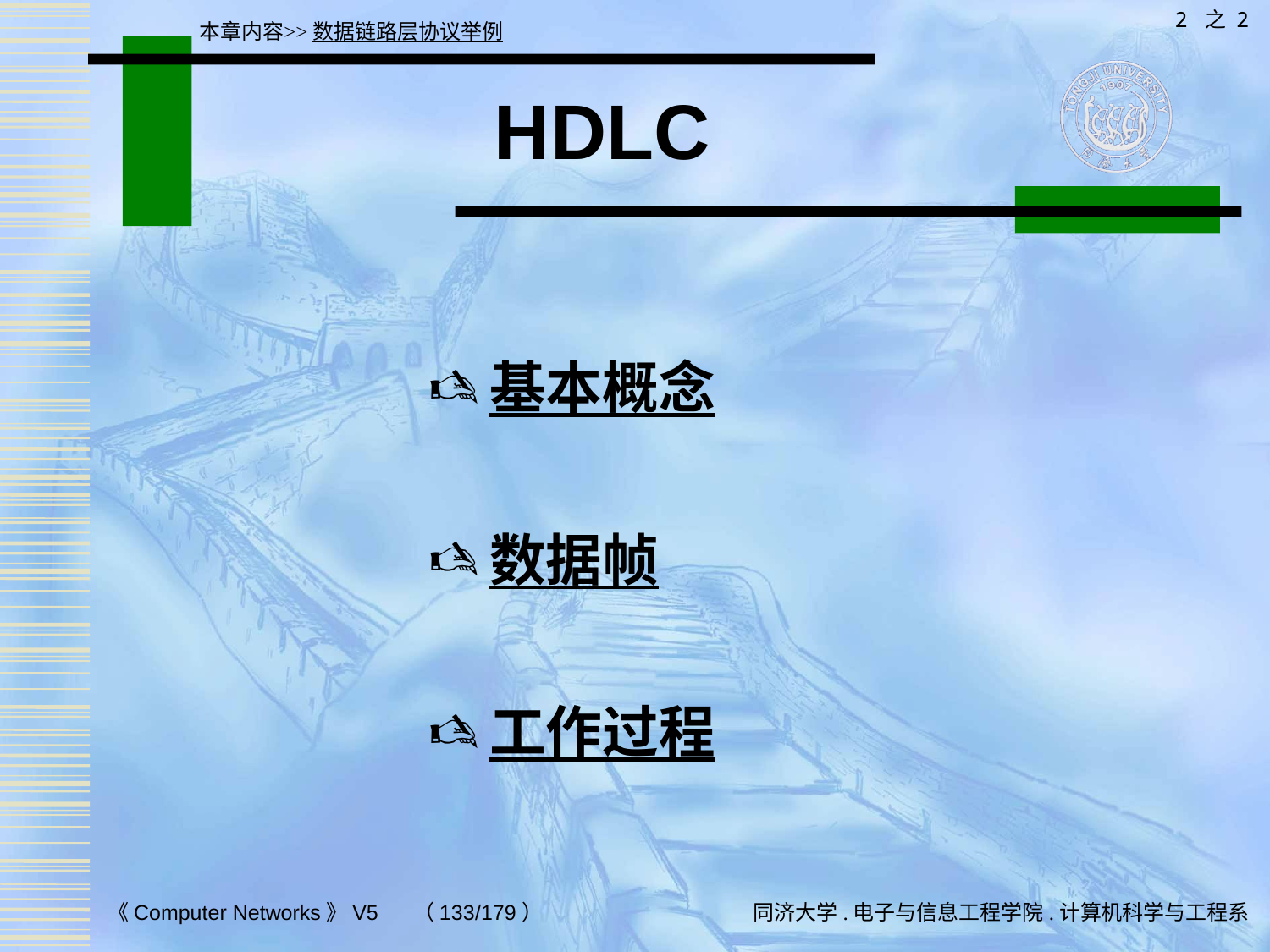

2 之 2
本章内容>>数据链路层协议举例
# HDLC
基本概念

数据帧

工作过程